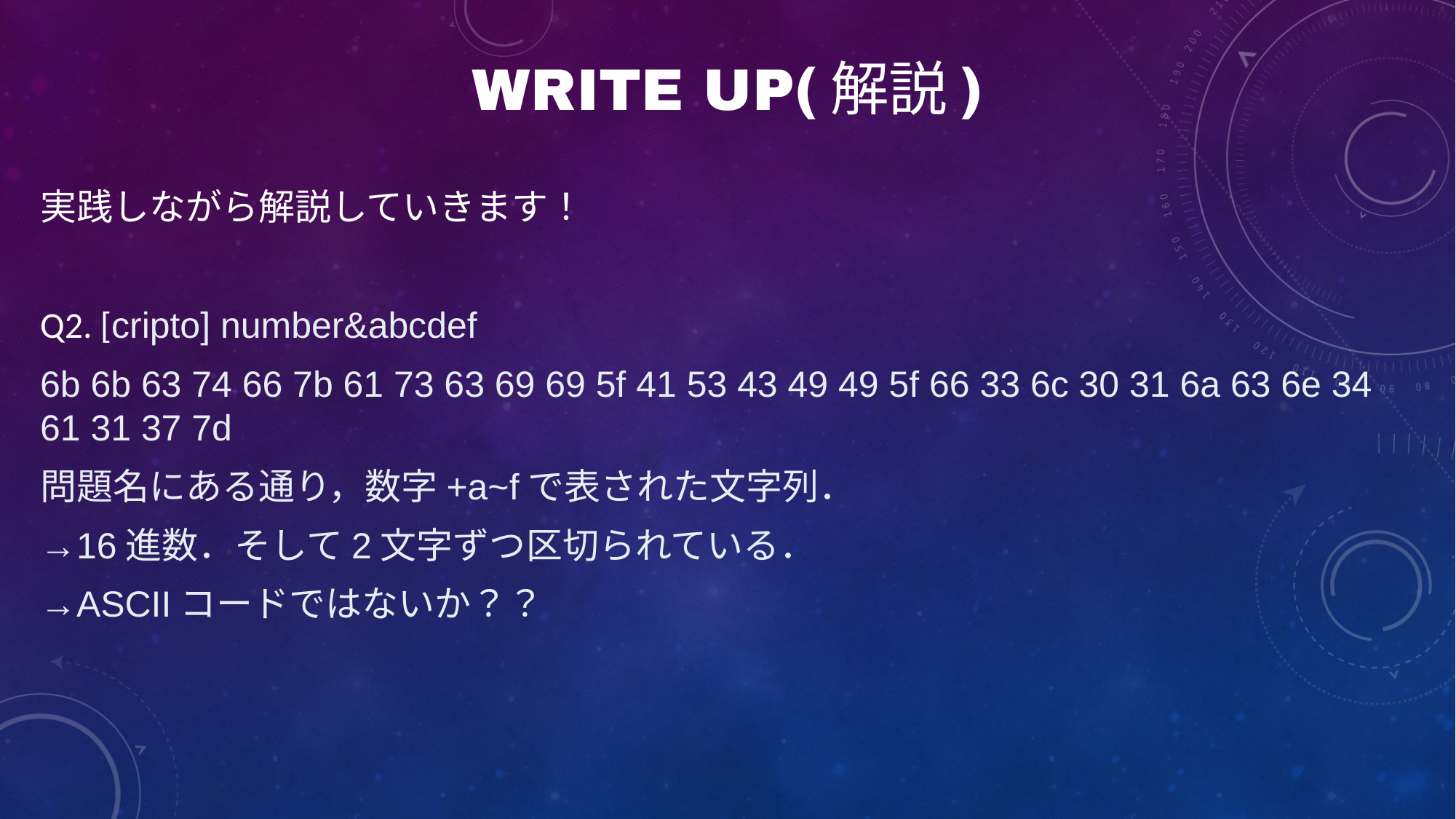

# Write UP(解説)
実践しながら解説していきます！

Q2. [cripto] number&abcdef
6b 6b 63 74 66 7b 61 73 63 69 69 5f 41 53 43 49 49 5f 66 33 6c 30 31 6a 63 6e 34 61 31 37 7d
問題名にある通り，数字+a~fで表された文字列．
→16進数．そして2文字ずつ区切られている．
→ASCIIコードではないか？？